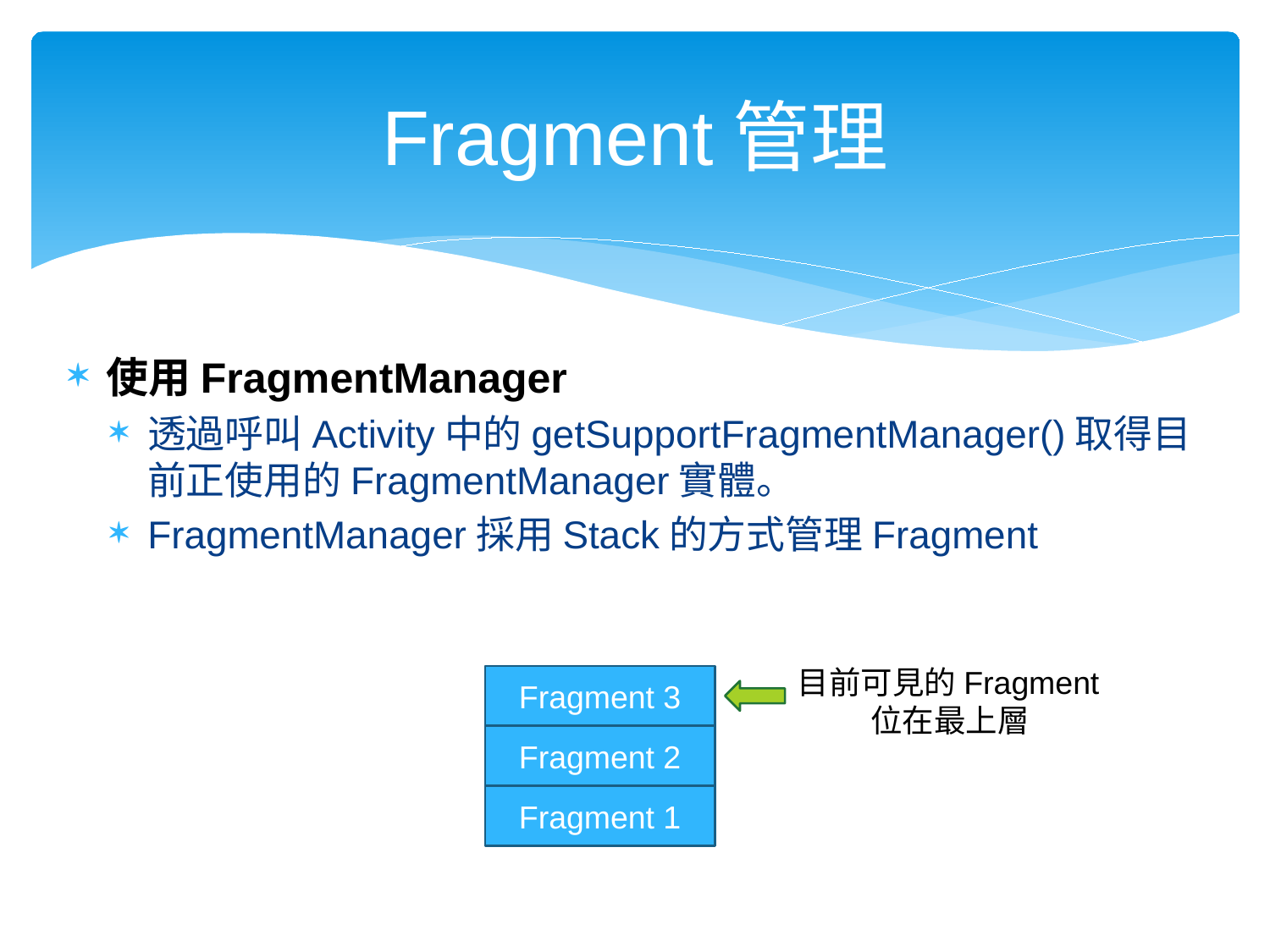

# Fragment管理
使用FragmentManager
透過呼叫Activity中的getSupportFragmentManager()取得目前正使用的FragmentManager實體。
FragmentManager採用Stack的方式管理Fragment

目前可見的Fragment位在最上層
Fragment 3

Fragment 2
Fragment 1